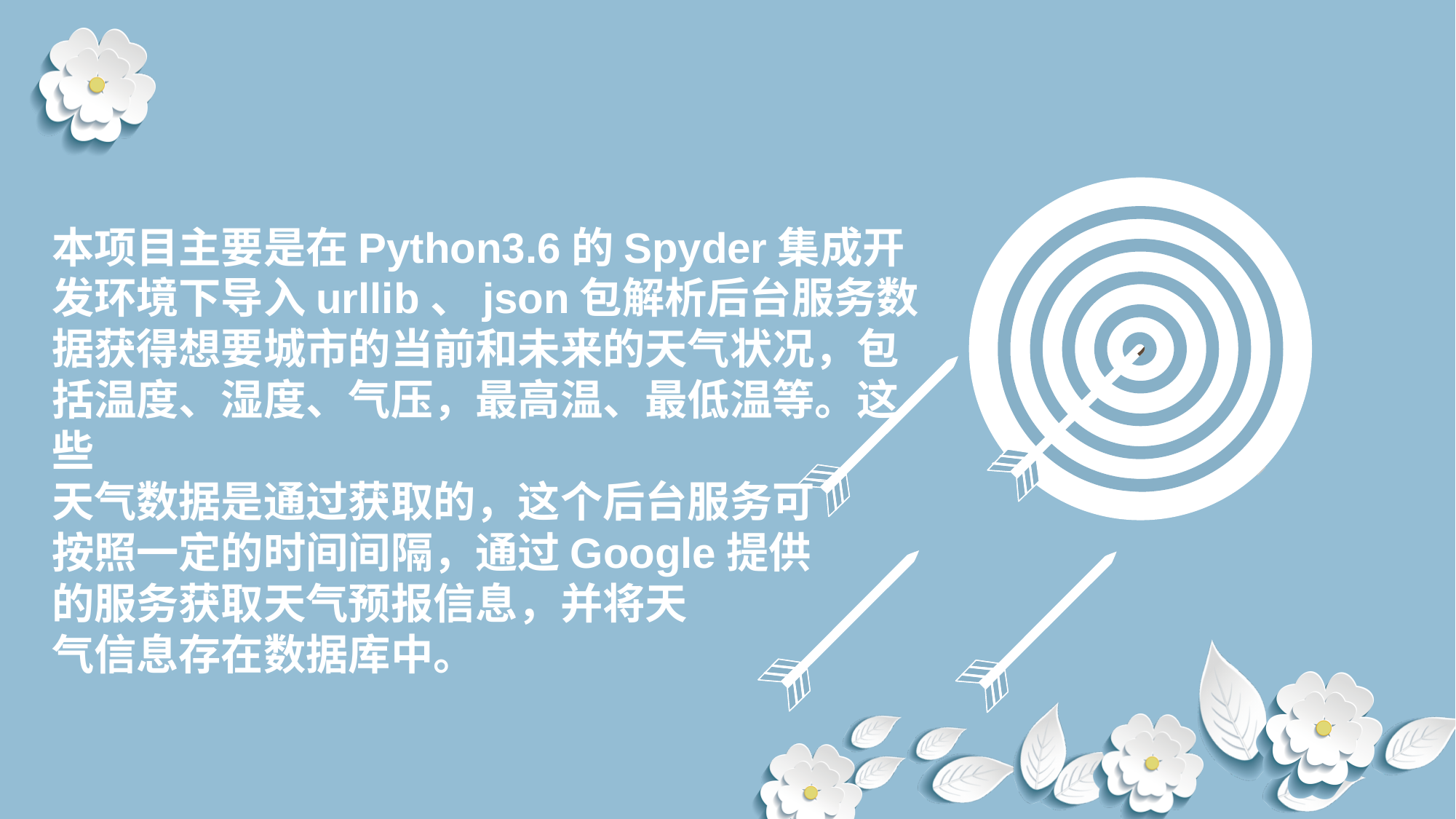

本项目主要是在Python3.6的Spyder集成开发环境下导入urllib、json包解析后台服务数据获得想要城市的当前和未来的天气状况，包括温度、湿度、气压，最高温、最低温等。这些
天气数据是通过获取的，这个后台服务可
按照一定的时间间隔，通过Google提供
的服务获取天气预报信息，并将天
气信息存在数据库中。

延时符